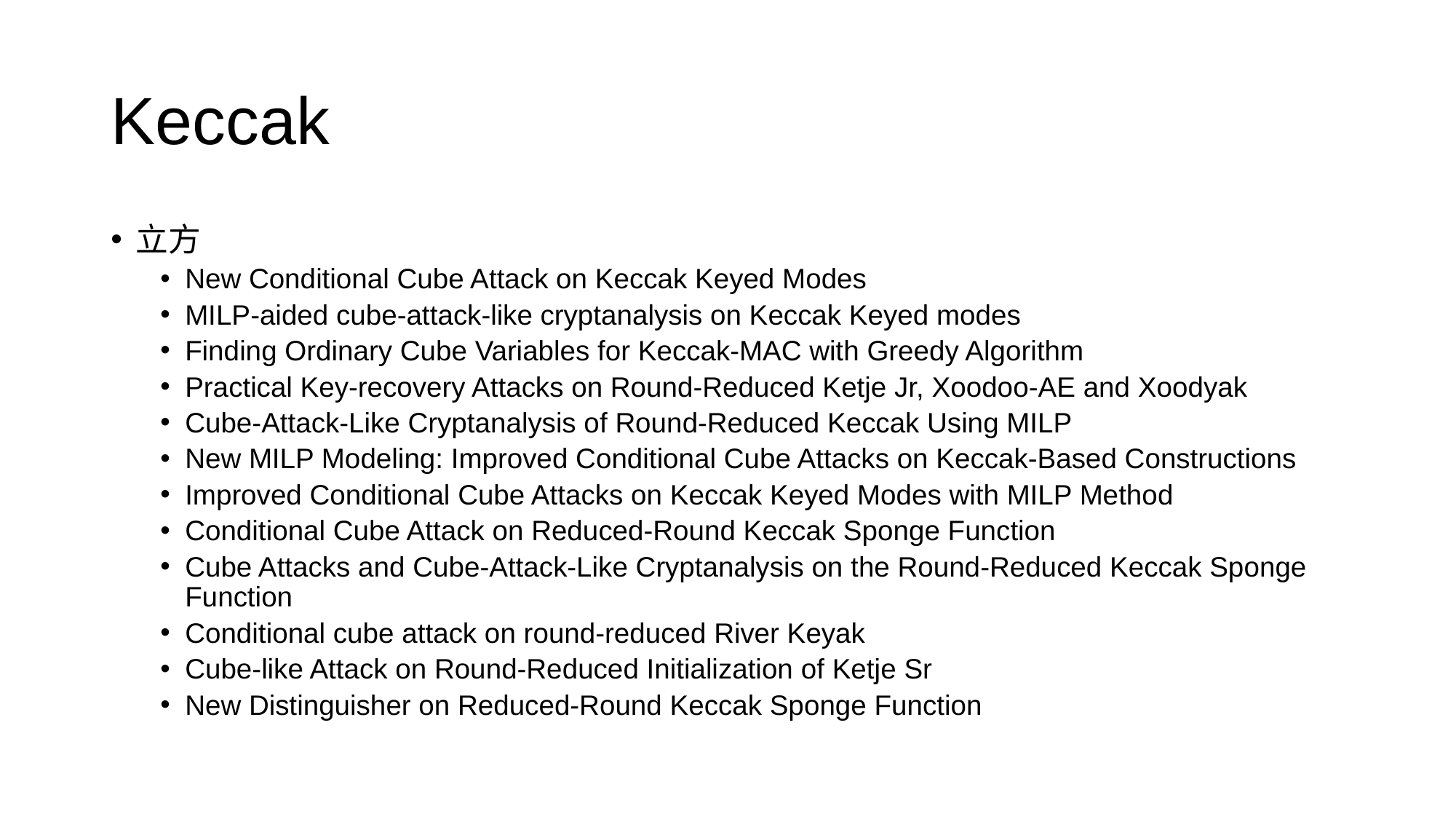

# Keccak
立方
New Conditional Cube Attack on Keccak Keyed Modes
MILP-aided cube-attack-like cryptanalysis on Keccak Keyed modes
Finding Ordinary Cube Variables for Keccak-MAC with Greedy Algorithm
Practical Key-recovery Attacks on Round-Reduced Ketje Jr, Xoodoo-AE and Xoodyak
Cube-Attack-Like Cryptanalysis of Round-Reduced Keccak Using MILP
New MILP Modeling: Improved Conditional Cube Attacks on Keccak-Based Constructions
Improved Conditional Cube Attacks on Keccak Keyed Modes with MILP Method
Conditional Cube Attack on Reduced-Round Keccak Sponge Function
Cube Attacks and Cube-Attack-Like Cryptanalysis on the Round-Reduced Keccak Sponge Function
Conditional cube attack on round-reduced River Keyak
Cube-like Attack on Round-Reduced Initialization of Ketje Sr
New Distinguisher on Reduced-Round Keccak Sponge Function